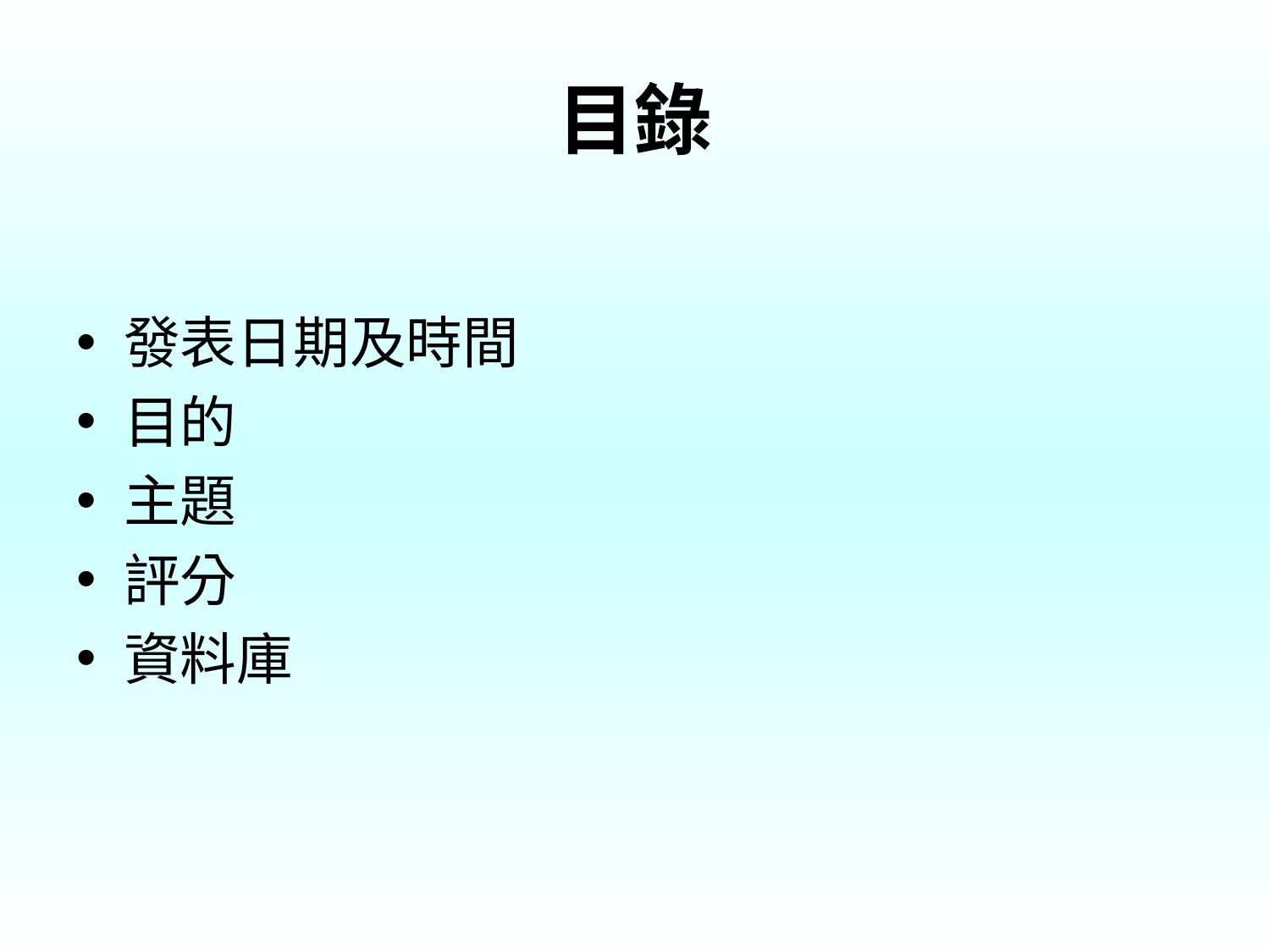

# 目錄

發表日期及時間
目的
主題
評分
資料庫